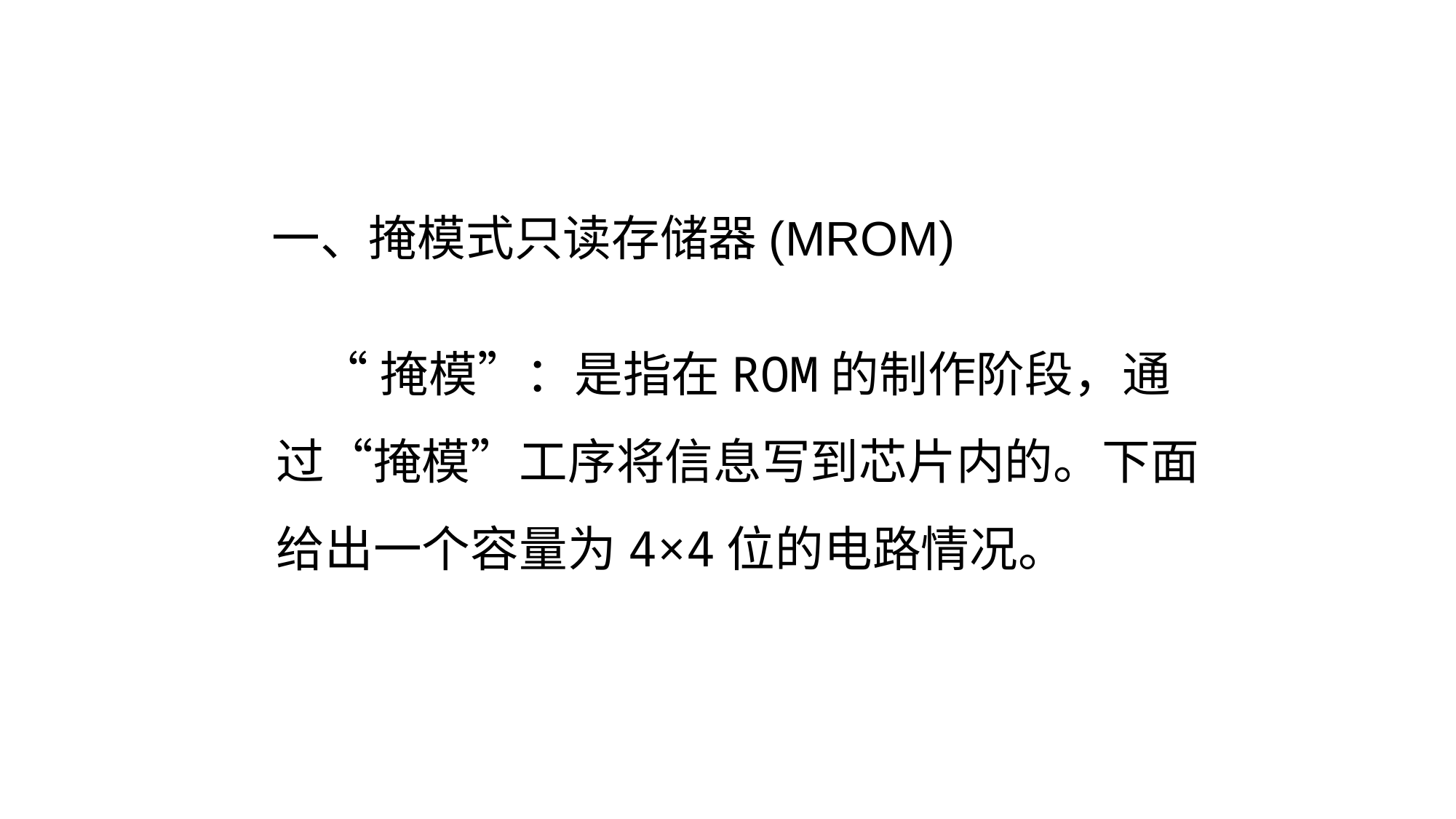

一、掩模式只读存储器(MROM)
    “掩模”：是指在ROM的制作阶段，通过“掩模”工序将信息写到芯片内的。下面给出一个容量为4×4位的电路情况。